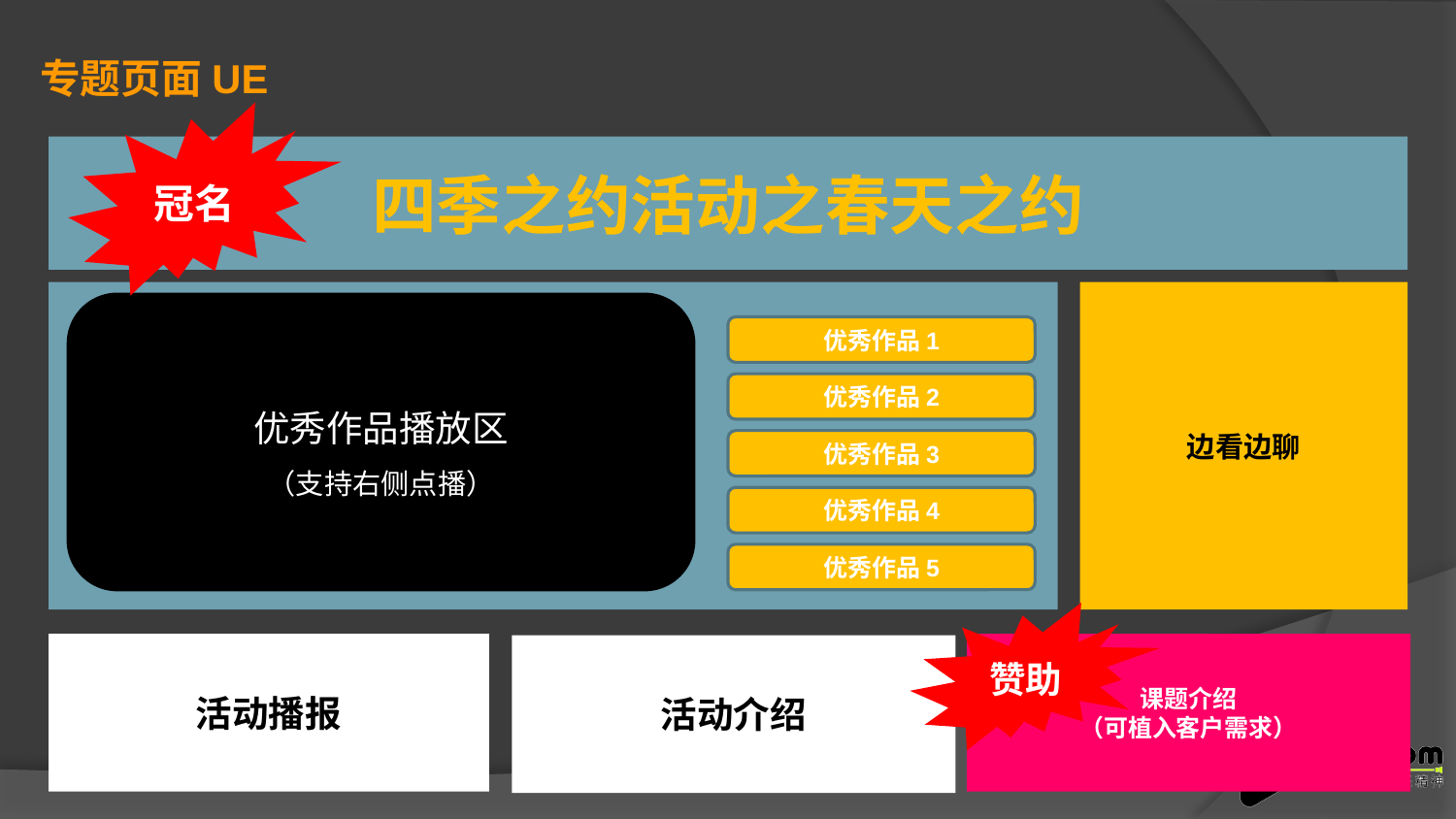

专题页面UE
冠名
四季之约活动之春天之约

边看边聊
优秀作品播放区
（支持右侧点播）
优秀作品1
优秀作品2
优秀作品3
优秀作品4
优秀作品5
赞助
活动播报
课题介绍
（可植入客户需求）
活动介绍